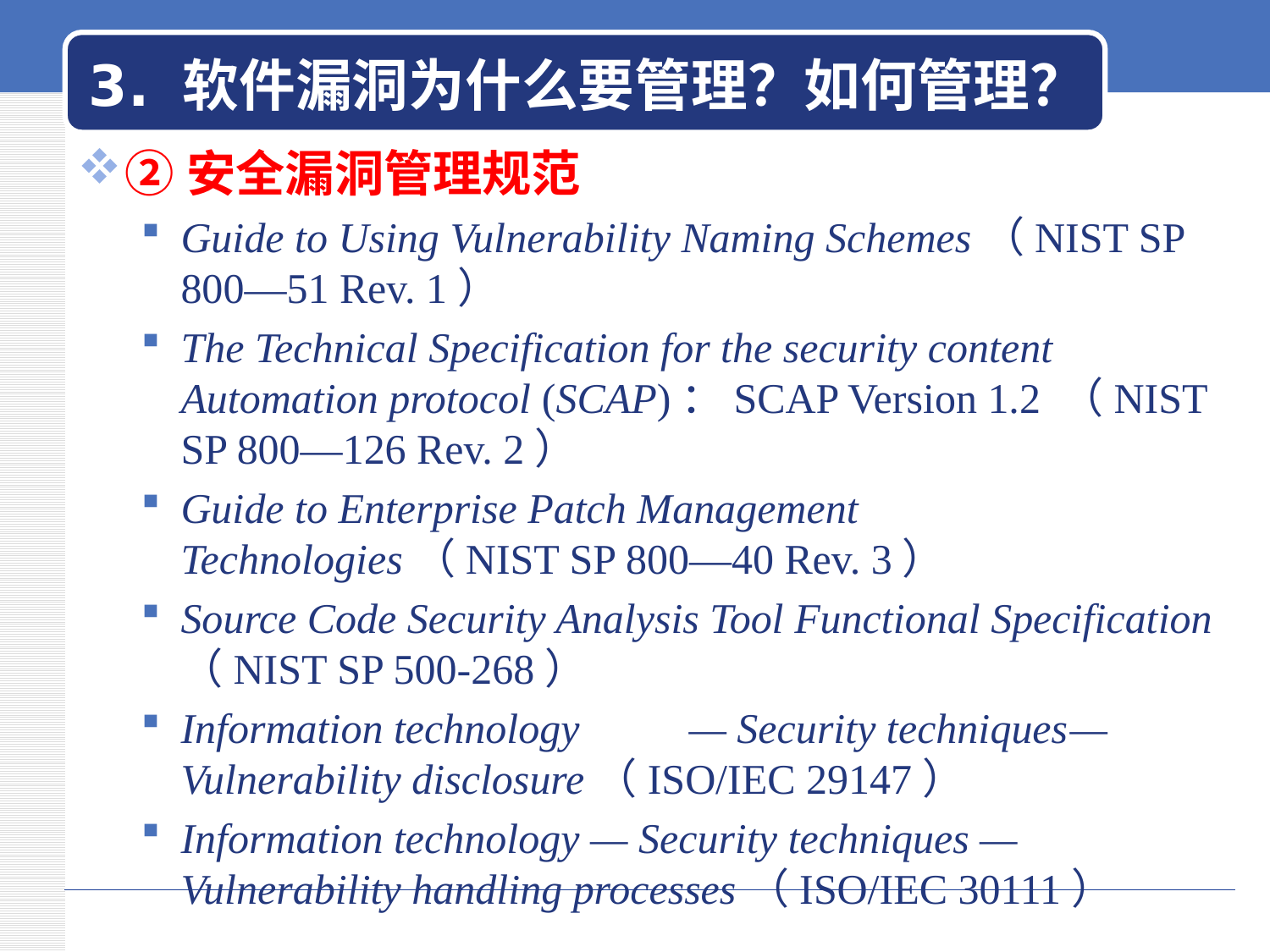

# 3. 软件漏洞为什么要管理？如何管理？
②安全漏洞管理规范
Guide to Using Vulnerability Naming Schemes（NIST SP 800—51 Rev. 1）
The Technical Specification for the security content Automation protocol (SCAP)：SCAP Version 1.2 （NIST SP 800—126 Rev. 2）
Guide to Enterprise Patch Management Technologies（NIST SP 800—40 Rev. 3）
Source Code Security Analysis Tool Functional Specification （NIST SP 500-268）
Information technology	— Security techniques	—Vulnerability disclosure（ISO/IEC 29147）
Information technology — Security techniques — Vulnerability handling processes（ISO/IEC 30111）